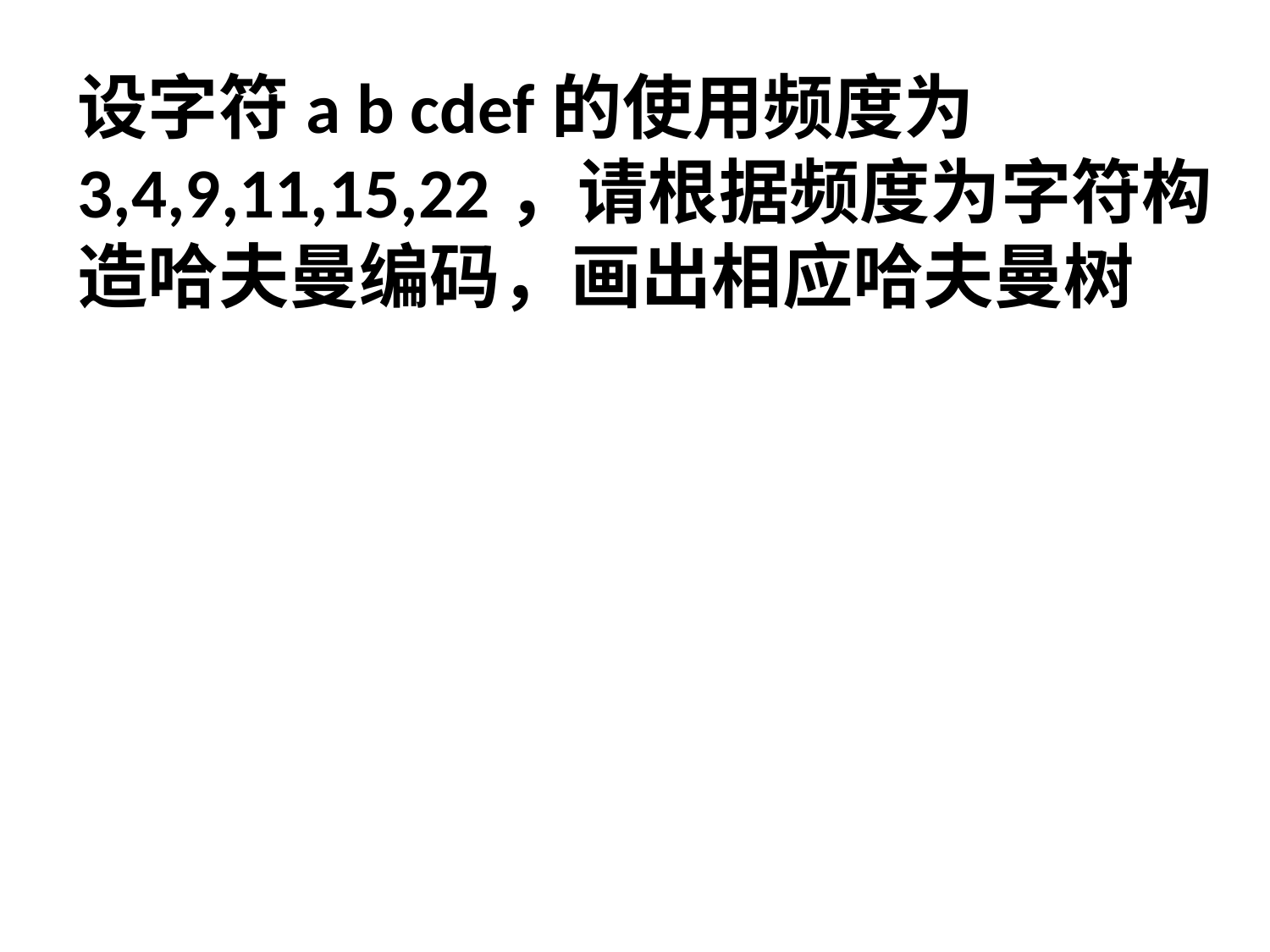

设字符a b cdef的使用频度为3,4,9,11,15,22，请根据频度为字符构造哈夫曼编码，画出相应哈夫曼树